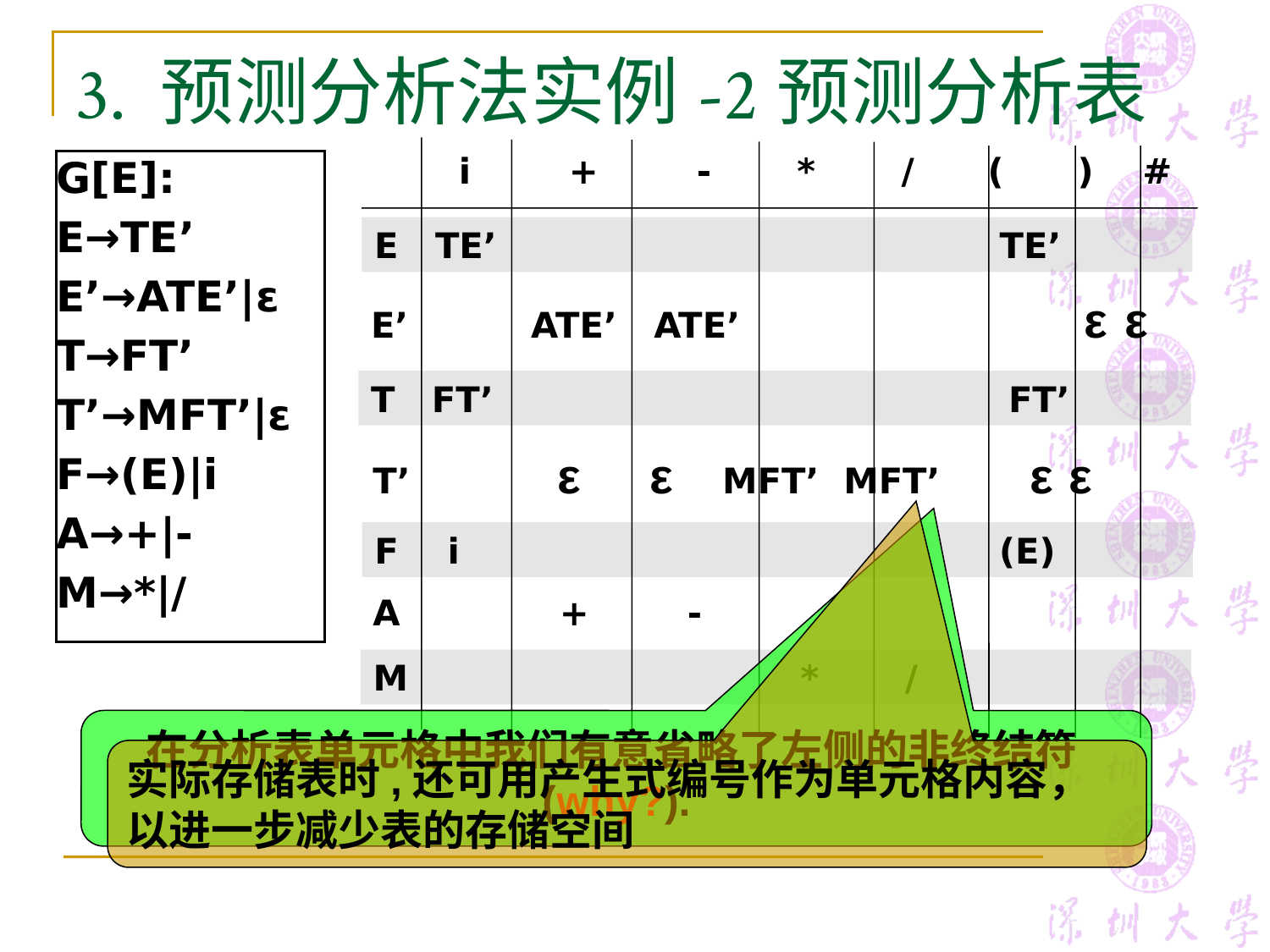

# 3. 预测分析法实例-2预测分析表
     i        +        -       *       /      (      )    #

G[E]:
E→TE’
E’→ATE’|ε
T→FT’
T’→MFT’|ε
F→(E)|i
A→+|-
M→*|/

E   TE’                                         TE’
E’          ATE’   ATE’                            ε ε
T   FT’                                          FT’
T’            ε     ε     MFT’  MFT’        ε ε
F    i                                            (E)
A             +        -
M                                *       /
在分析表单元格中我们有意省略了左侧的非终结符(why?).
实际存储表时,还可用产生式编号作为单元格内容，以进一步减少表的存储空间